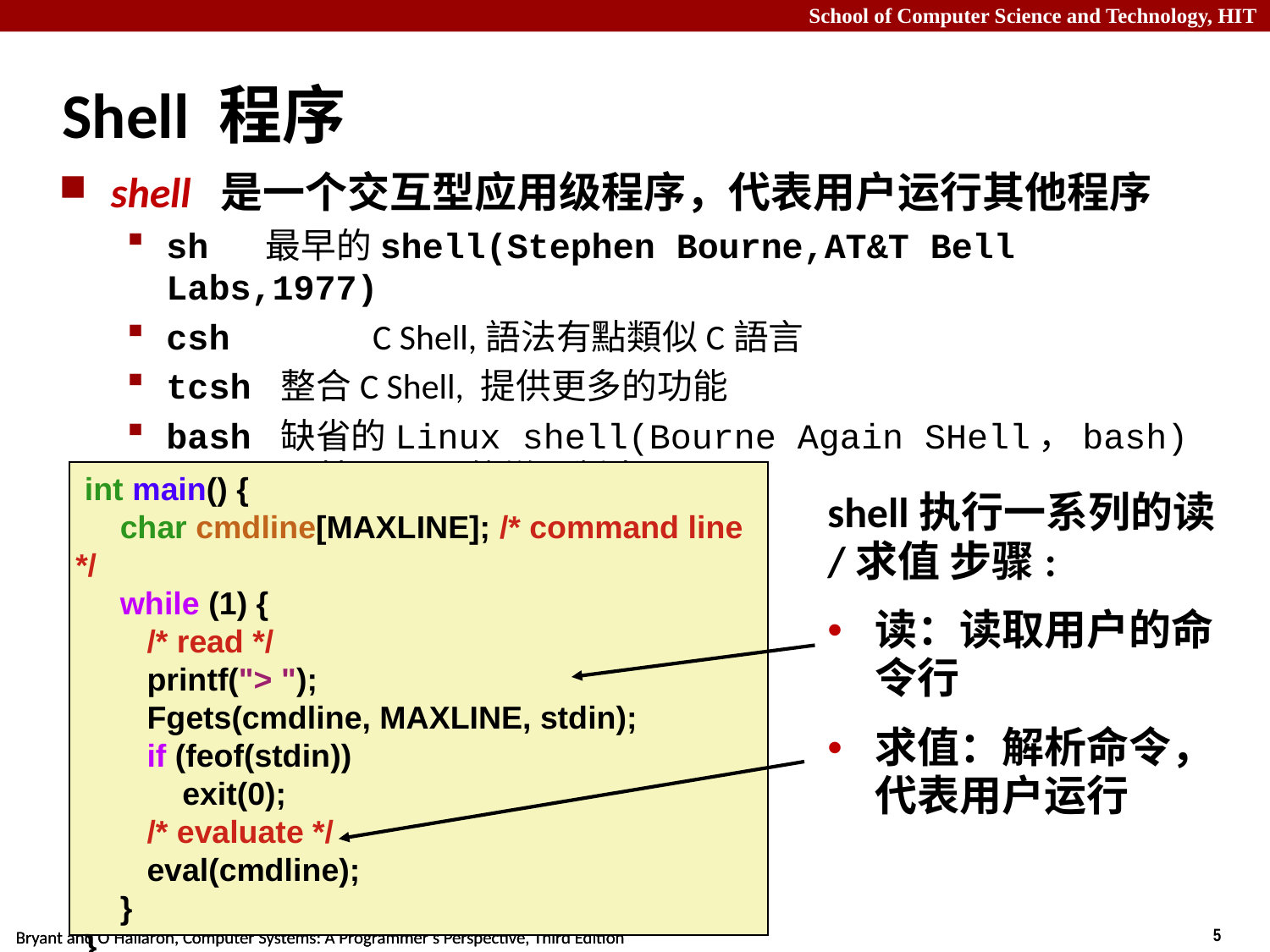

# Shell 程序
shell  是一个交互型应用级程序，代表用户运行其他程序
sh      最早的shell(Stephen Bourne,AT&T Bell Labs,1977)
csh	C Shell,語法有點類似C語言
tcsh 整合C Shell, 提供更多的功能
bash 缺省的Linux shell(Bourne Again SHell，bash)
     是基于GNU的增强版本sh
 int main() {
     char cmdline[MAXLINE]; /* command line */
     while (1) {
        /* read */
        printf("> ");
        Fgets(cmdline, MAXLINE, stdin);
        if (feof(stdin))
            exit(0);
        /* evaluate */
        eval(cmdline);
     }
 }                                                               shellex.c
shell执行一系列的读/求值 步骤:
读：读取用户的命令行
求值：解析命令，代表用户运行